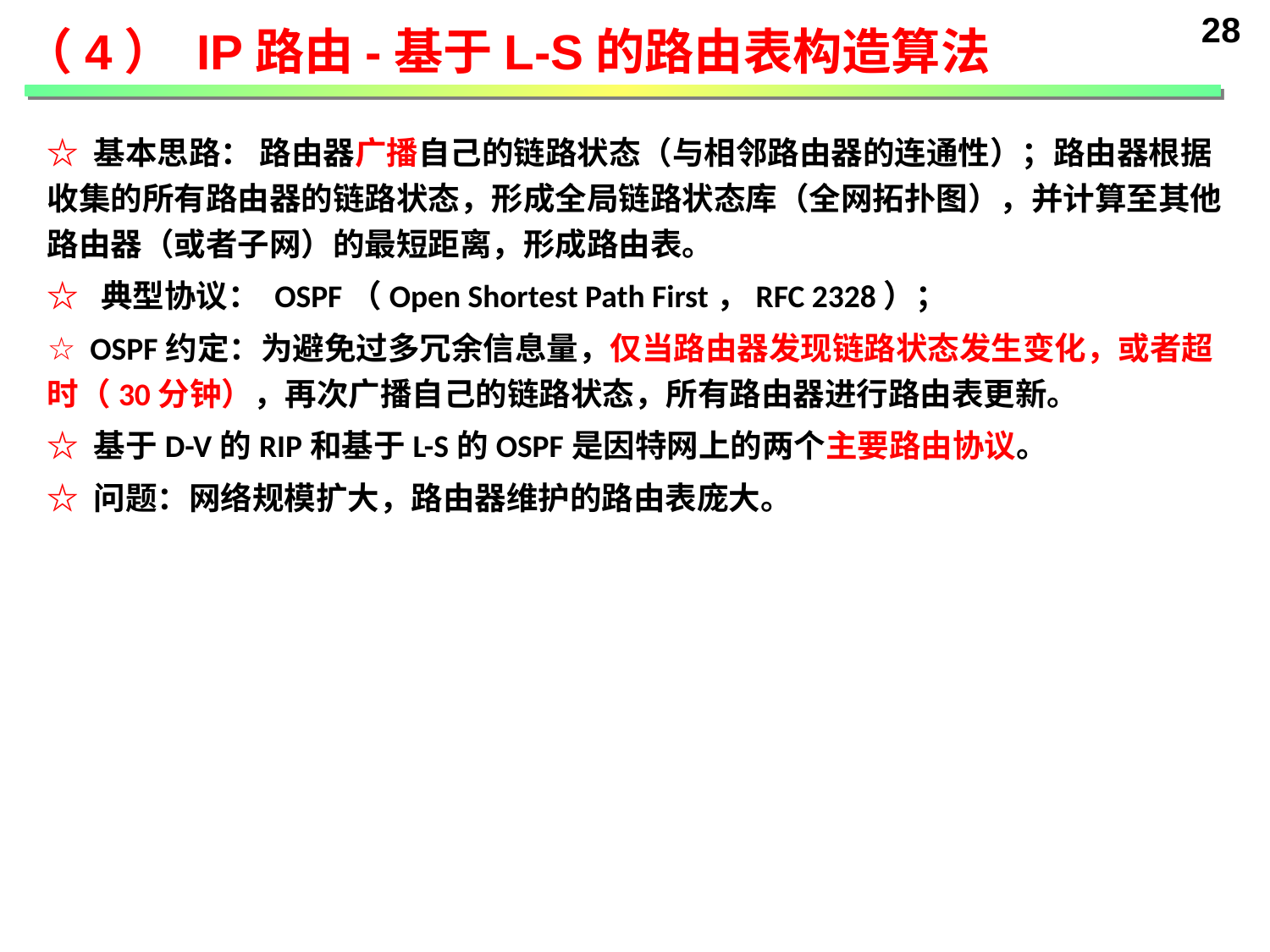

28
（4） IP路由-基于L-S的路由表构造算法

☆ 基本思路： 路由器广播自己的链路状态（与相邻路由器的连通性）；路由器根据收集的所有路由器的链路状态，形成全局链路状态库（全网拓扑图），并计算至其他路由器（或者子网）的最短距离，形成路由表。
☆  典型协议： OSPF（Open Shortest Path First，RFC 2328）；
☆  OSPF约定：为避免过多冗余信息量，仅当路由器发现链路状态发生变化，或者超时（30分钟），再次广播自己的链路状态，所有路由器进行路由表更新。
☆ 基于D-V的RIP和基于L-S的OSPF是因特网上的两个主要路由协议。
☆ 问题：网络规模扩大，路由器维护的路由表庞大。